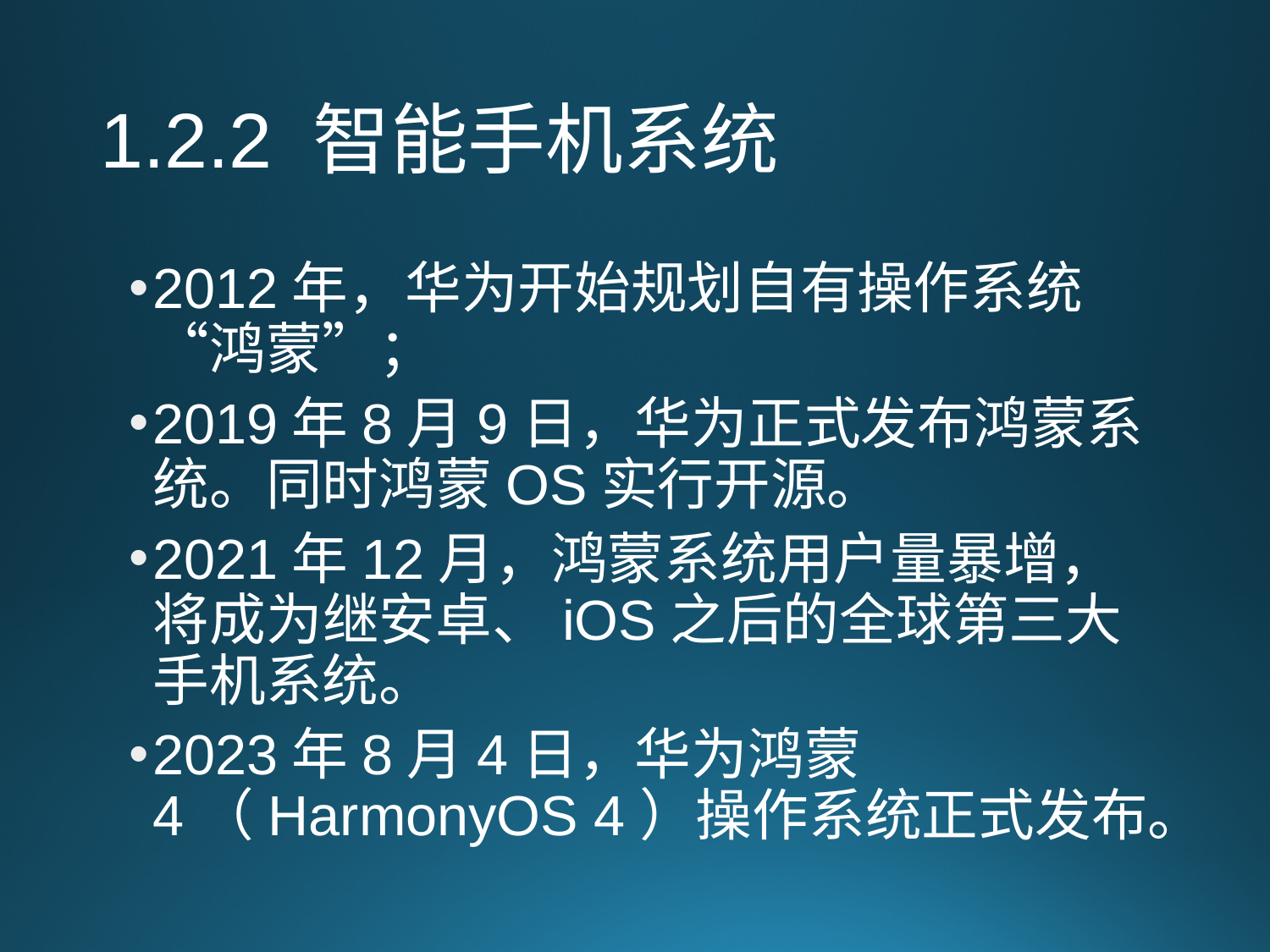

# 1.2.2 智能手机系统
2012年，华为开始规划自有操作系统“鸿蒙”；
2019年8月9日，华为正式发布鸿蒙系统。同时鸿蒙OS实行开源。
2021年12月，鸿蒙系统用户量暴增，将成为继安卓、iOS之后的全球第三大手机系统。
2023年8月4日，华为鸿蒙4（HarmonyOS 4）操作系统正式发布。